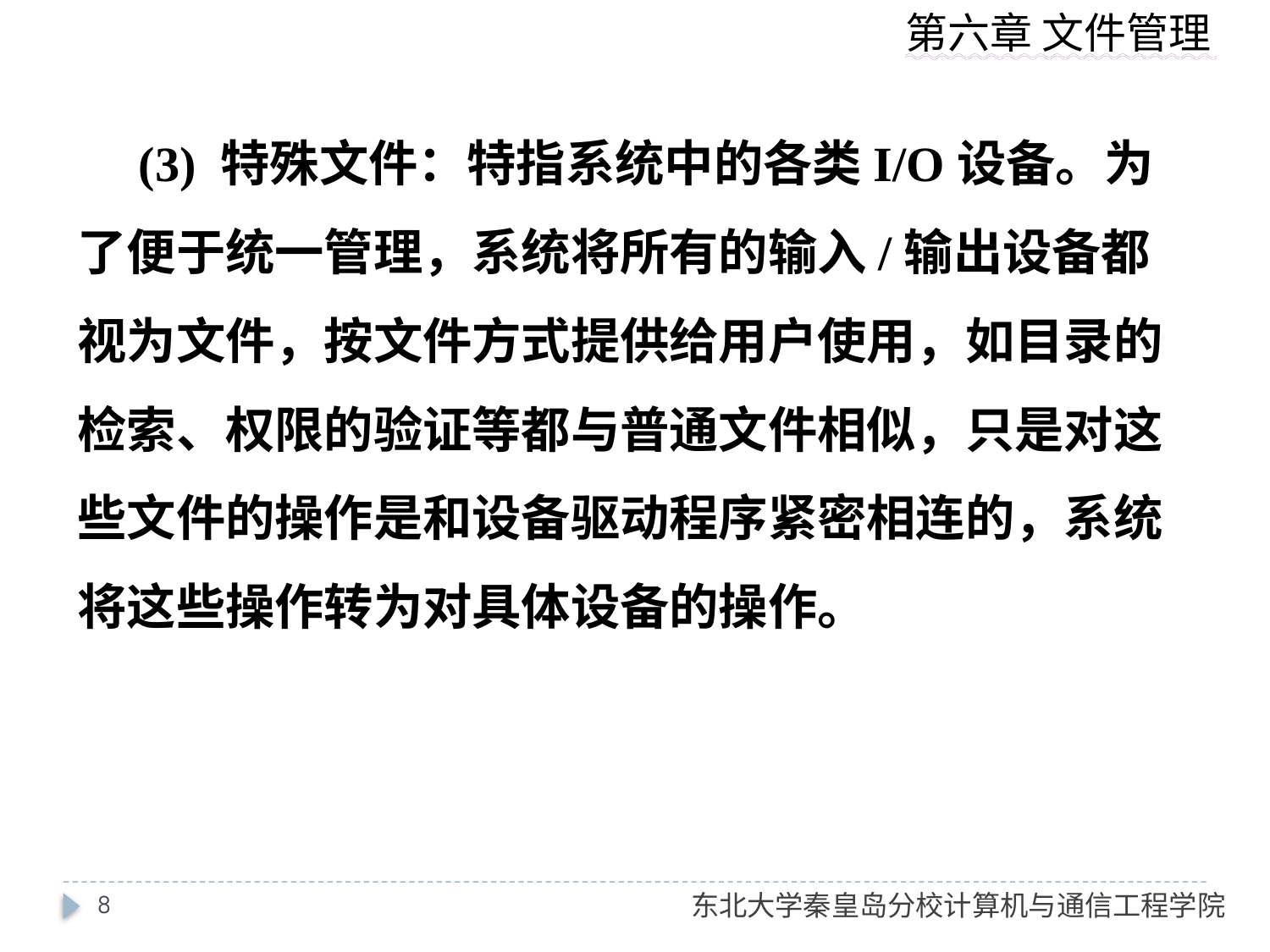

(3) 特殊文件：特指系统中的各类I/O设备。为了便于统一管理，系统将所有的输入/输出设备都视为文件，按文件方式提供给用户使用，如目录的检索、权限的验证等都与普通文件相似，只是对这些文件的操作是和设备驱动程序紧密相连的，系统将这些操作转为对具体设备的操作。
8